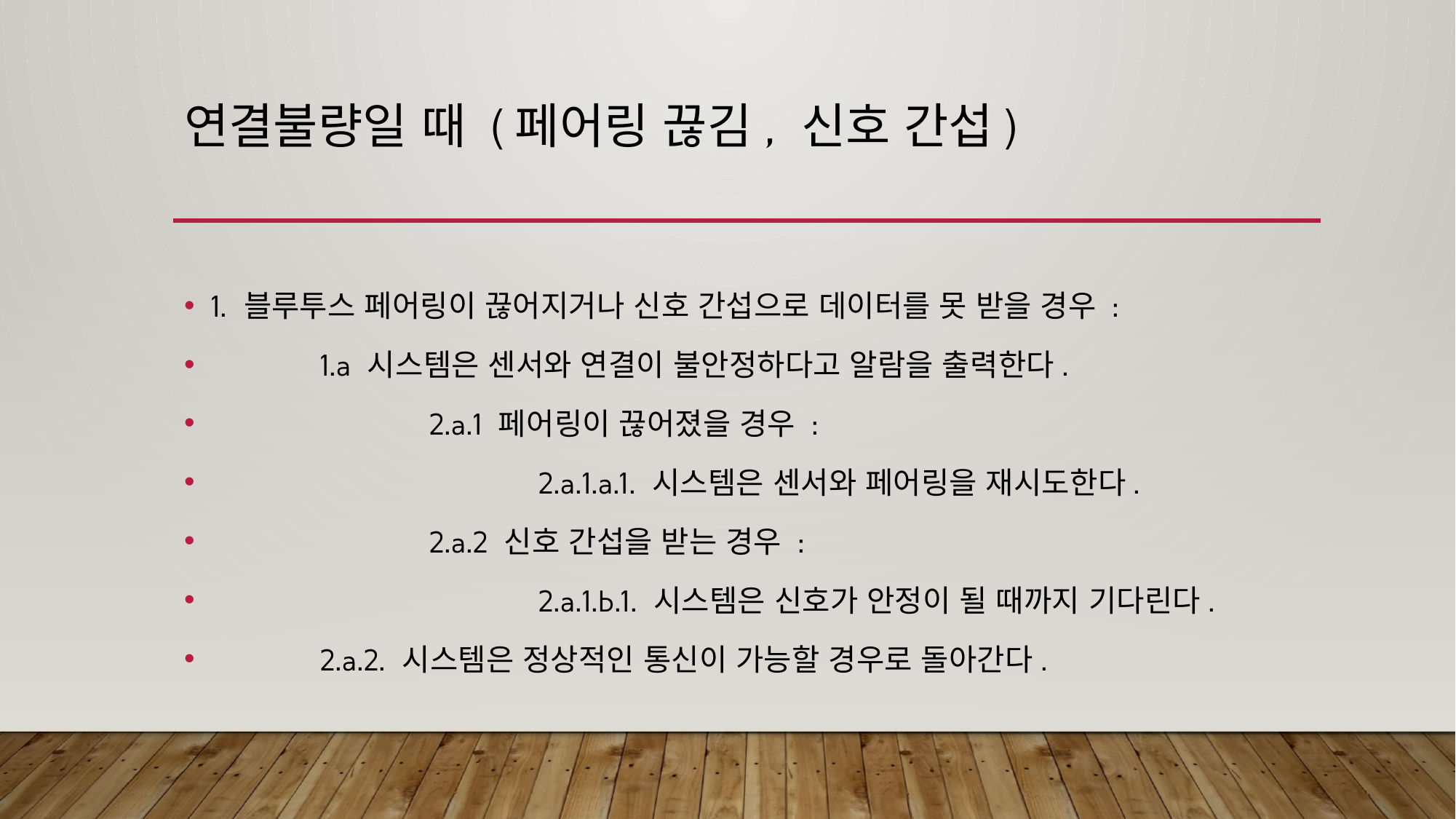

# 연결불량일 때 (페어링 끊김, 신호 간섭)
1. 블루투스 페어링이 끊어지거나 신호 간섭으로 데이터를 못 받을 경우 :
	1.a 시스템은 센서와 연결이 불안정하다고 알람을 출력한다.
		2.a.1 페어링이 끊어졌을 경우 :
			2.a.1.a.1. 시스템은 센서와 페어링을 재시도한다.
		2.a.2 신호 간섭을 받는 경우 :
			2.a.1.b.1. 시스템은 신호가 안정이 될 때까지 기다린다.
	2.a.2. 시스템은 정상적인 통신이 가능할 경우로 돌아간다.